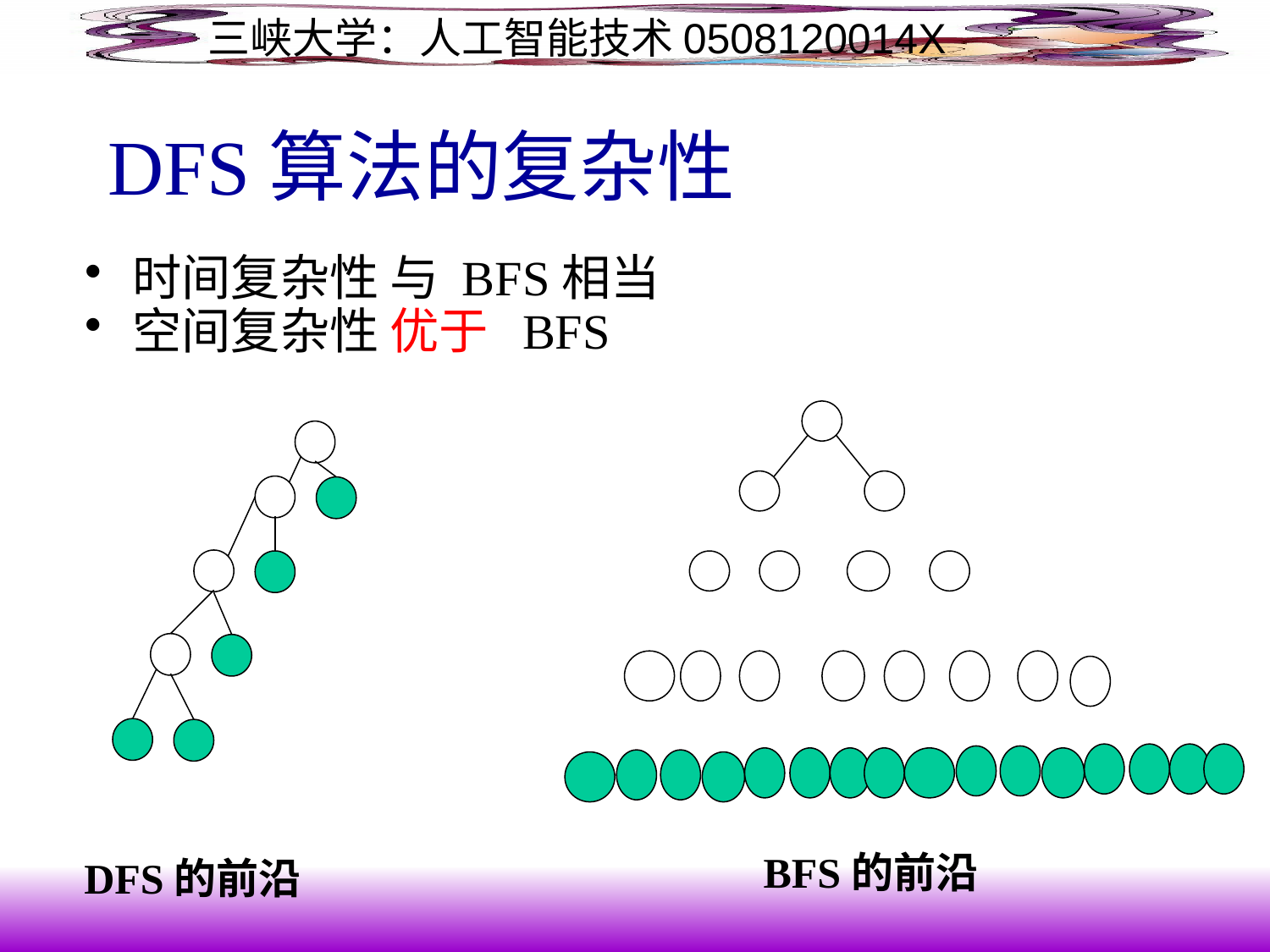

# DFS算法的复杂性
时间复杂性 与 BFS相当
空间复杂性 优于  BFS

BFS的前沿
DFS的前沿